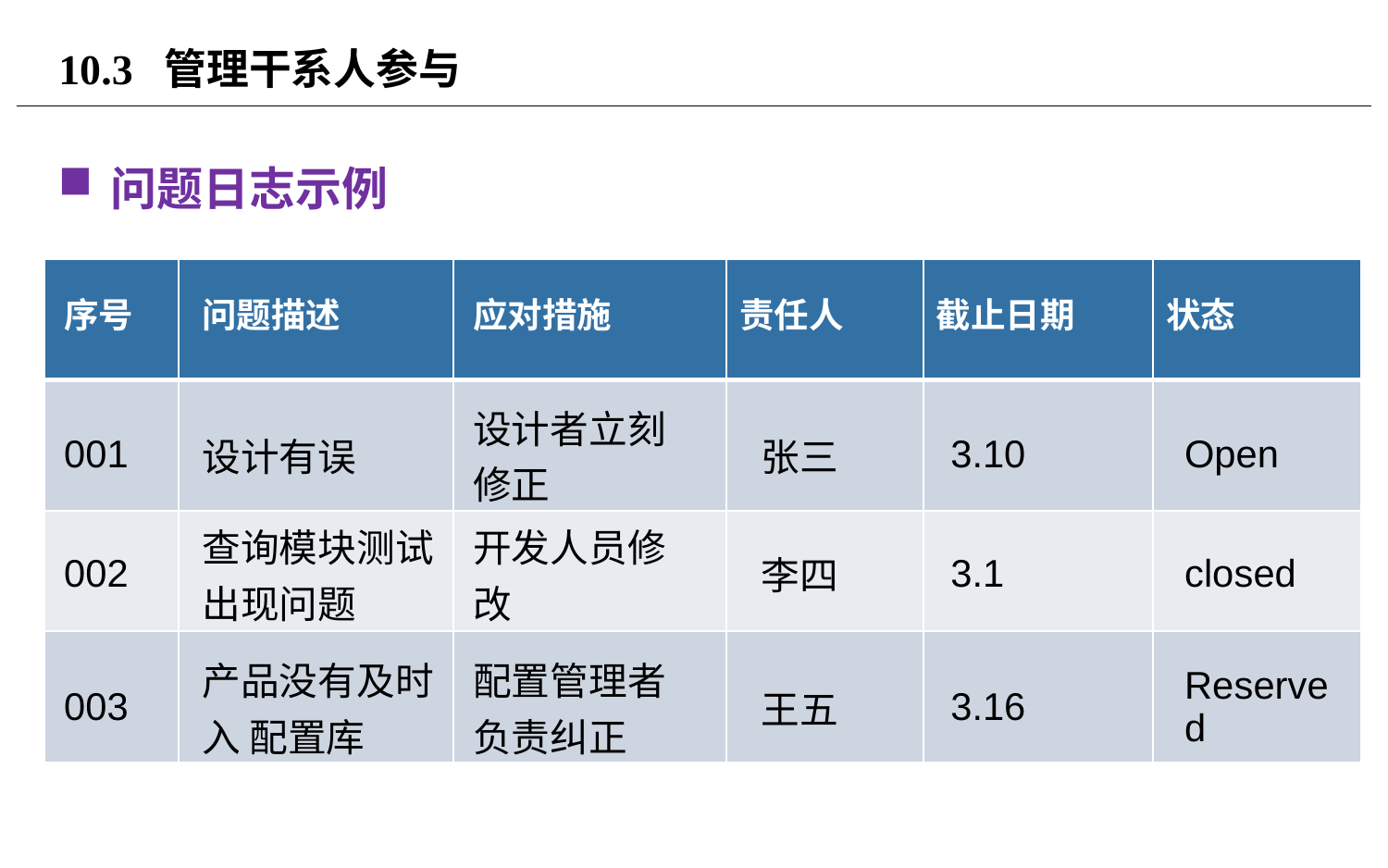

# 10.3  管理干系人参与
问题日志示例
| 序号 | 问题描述 | 应对措施 | 责任人 | 截止日期 | 状态 |
| --- | --- | --- | --- | --- | --- |
| 001 | 设计有误 | 设计者立刻修正 | 张三 | 3.10 | Open |
| 002 | 查询模块测试出现问题 | 开发人员修改 | 李四 | 3.1 | closed |
| 003 | 产品没有及时入 配置库 | 配置管理者负责纠正 | 王五 | 3.16 | Reserved |